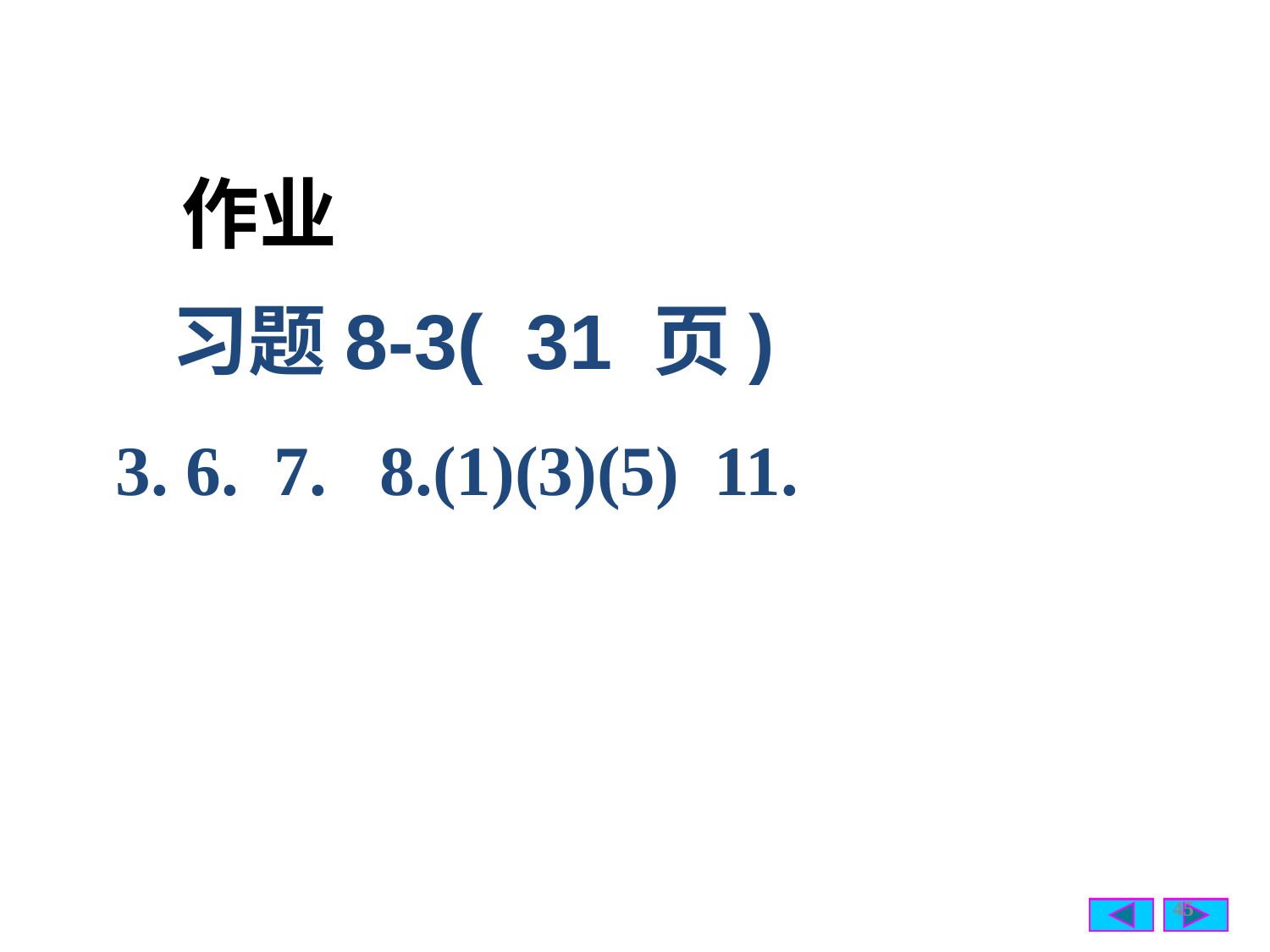

作业
习题8-3(  31 页)
  3. 6.  7.   8.(1)(3)(5)  11.
45